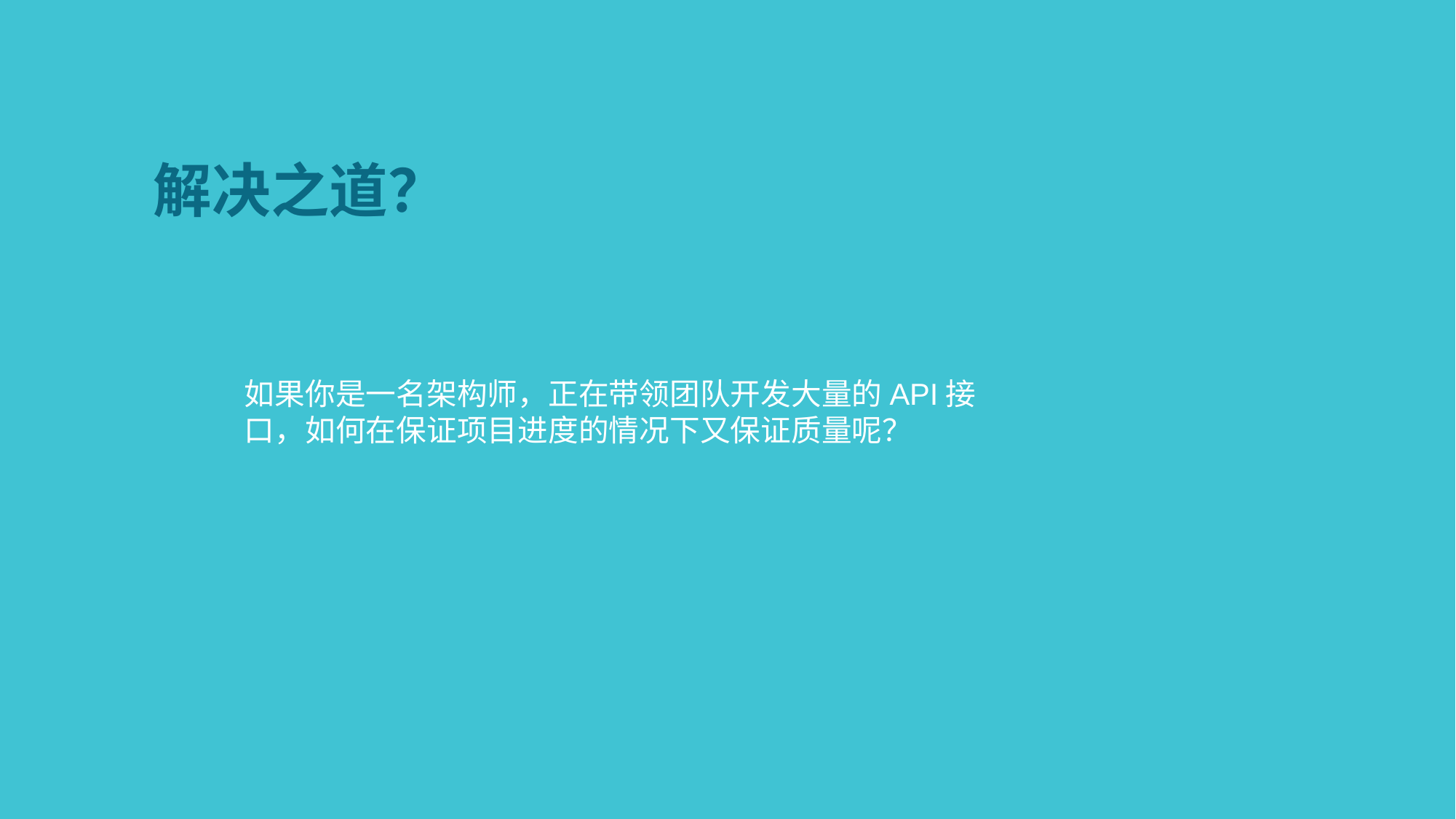

解决之道？
如果你是一名架构师，正在带领团队开发大量的API接口，如何在保证项目进度的情况下又保证质量呢？